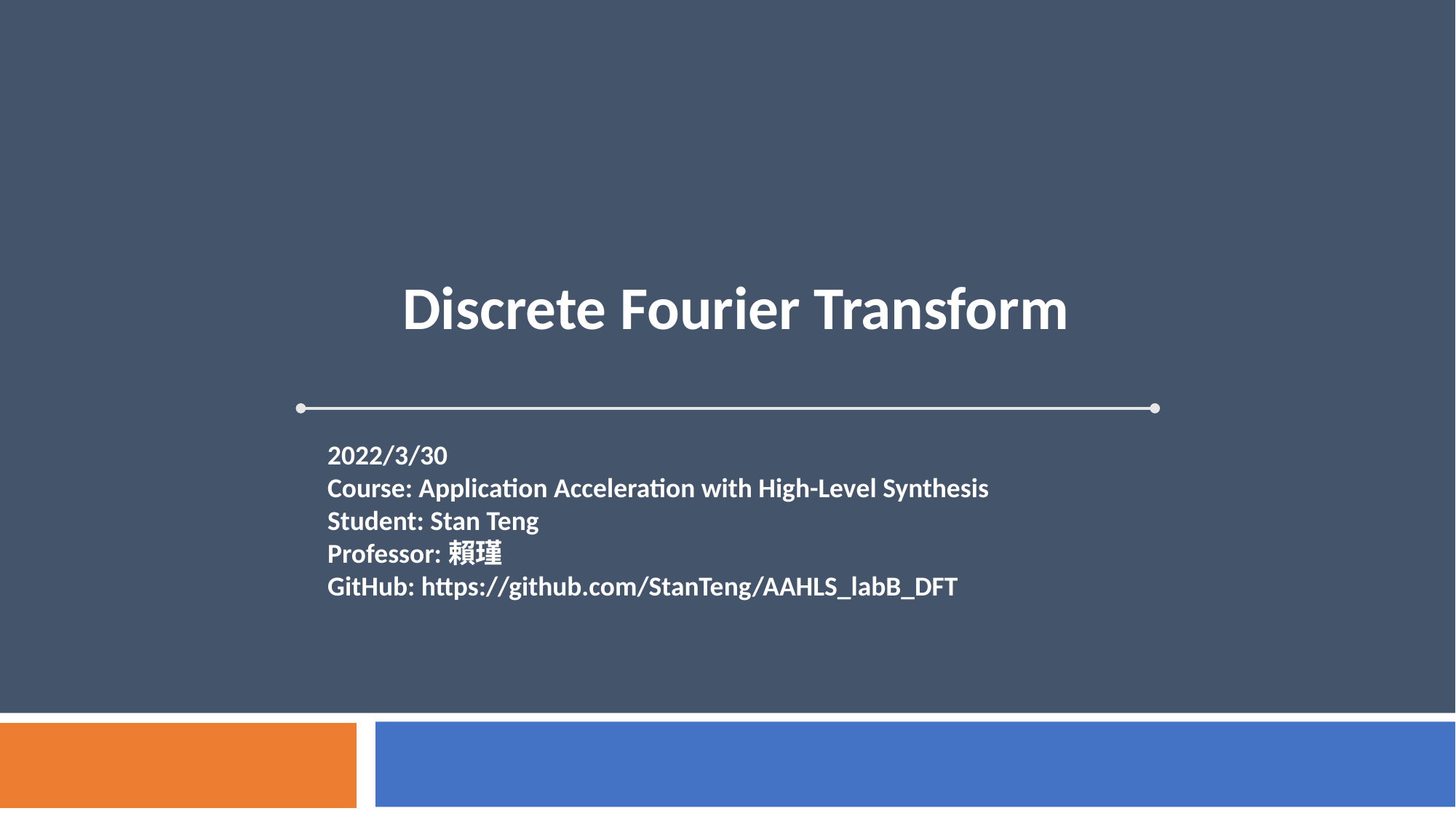

Discrete Fourier Transform
2022/3/30
Course: Application Acceleration with High-Level Synthesis
Student: Stan Teng
Professor:賴瑾
GitHub: https://github.com/StanTeng/AAHLS_labB_DFT